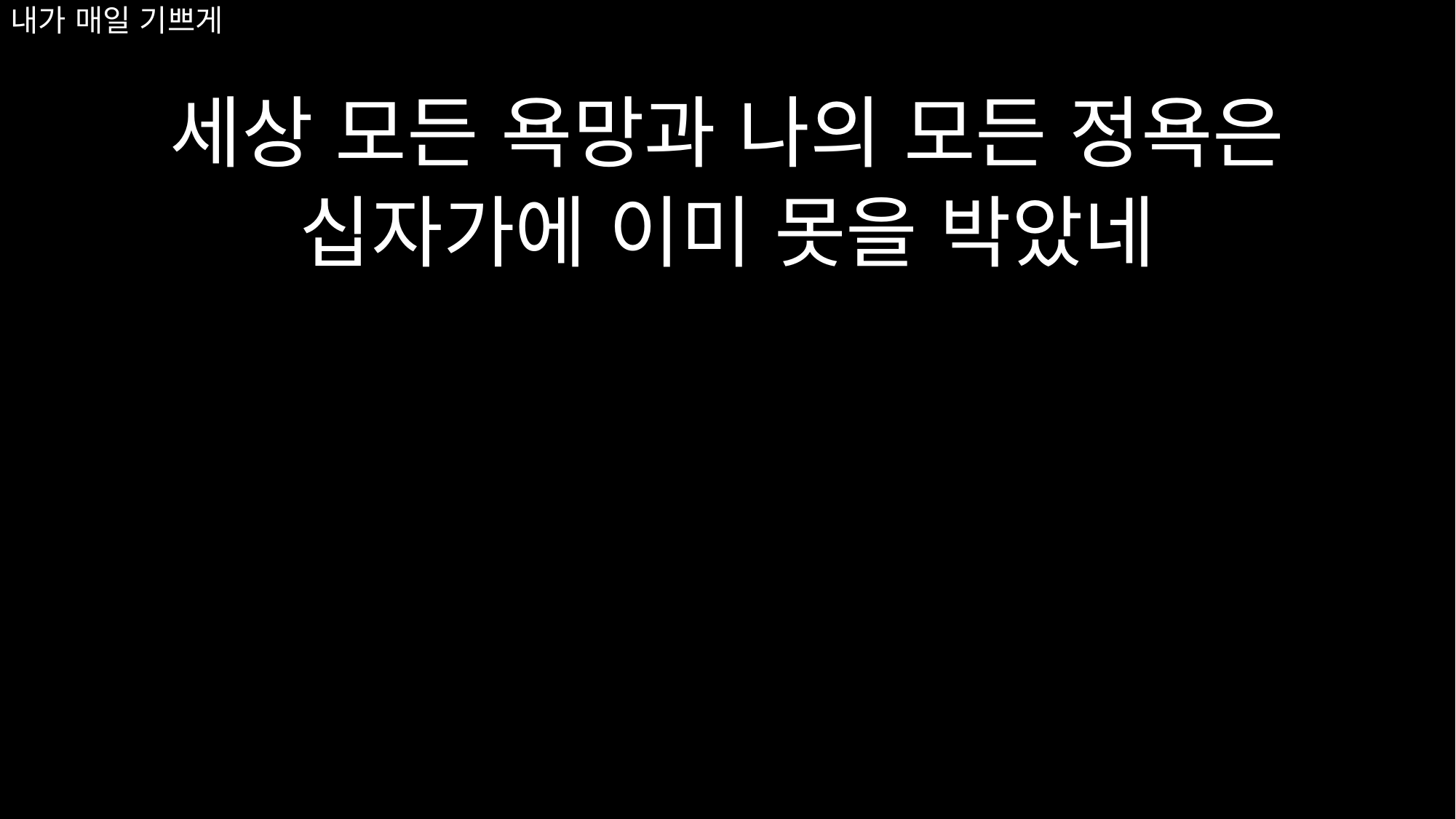

# 내가 매일 기쁘게
세상 모든 욕망과 나의 모든 정욕은
십자가에 이미 못을 박았네